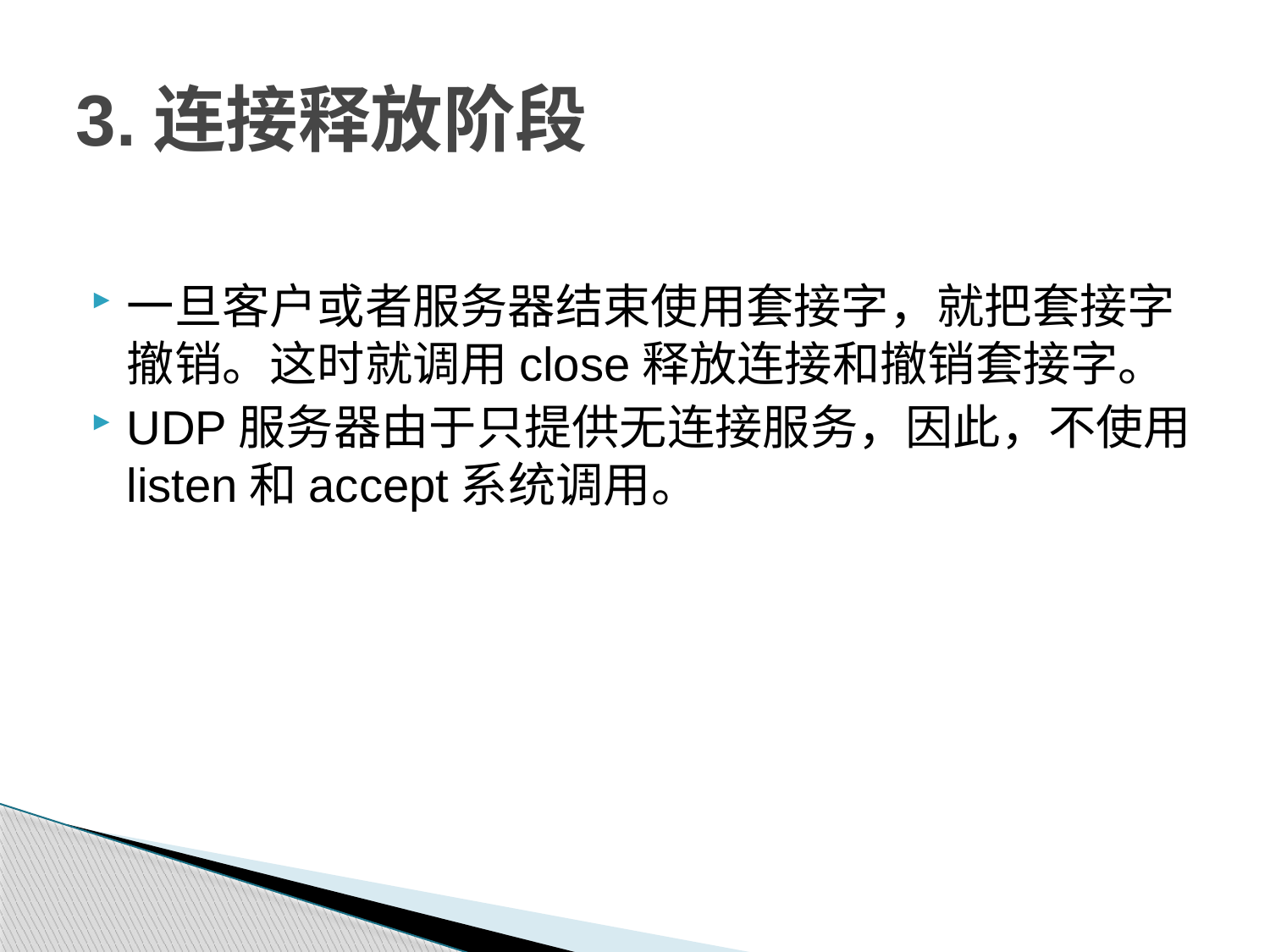

# 3.连接释放阶段

一旦客户或者服务器结束使用套接字，就把套接字撤销。这时就调用close释放连接和撤销套接字。
UDP服务器由于只提供无连接服务，因此，不使用listen和accept系统调用。